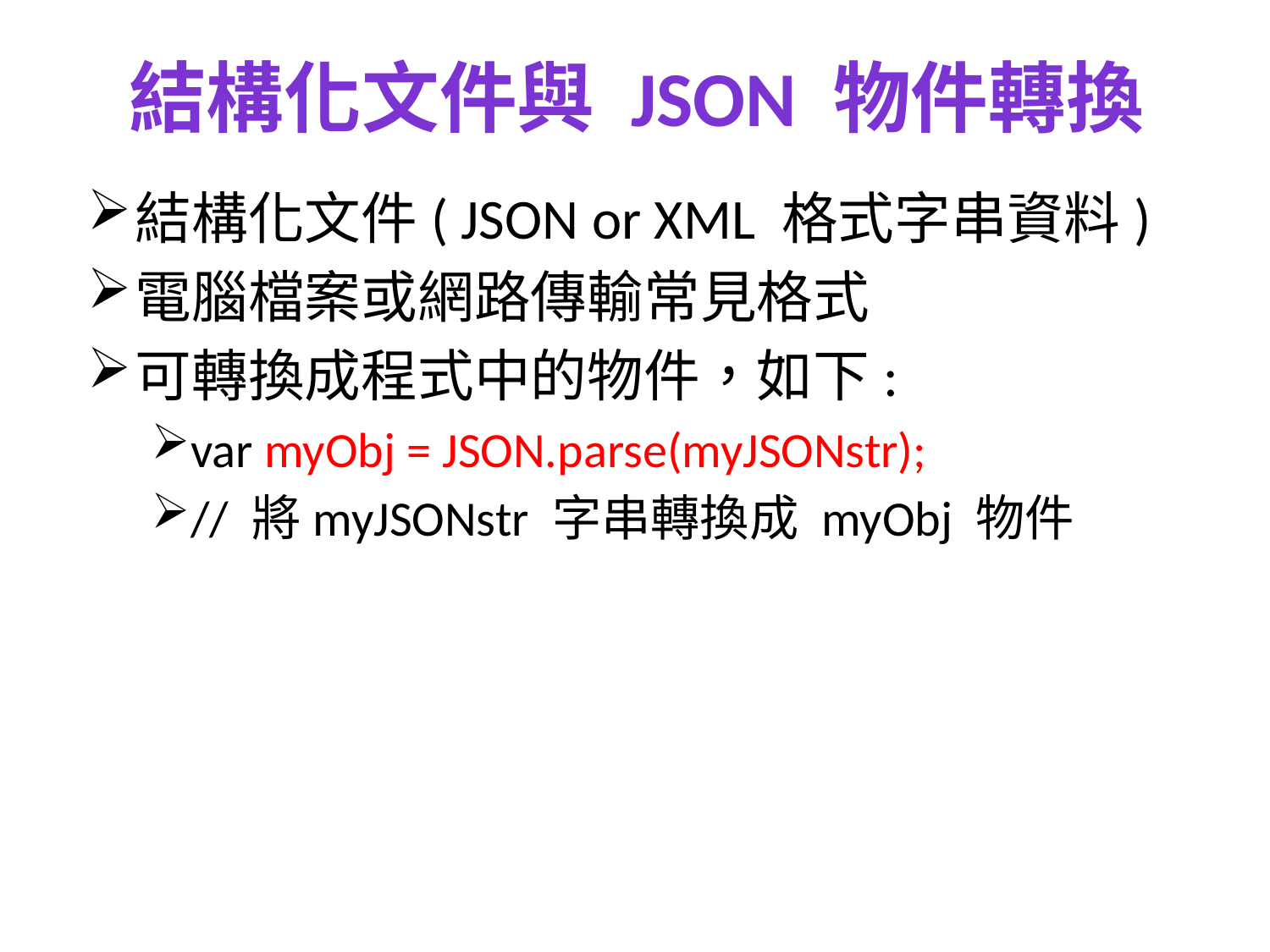

# 結構化文件與 JSON 物件轉換
結構化文件( JSON or XML 格式字串資料)
電腦檔案或網路傳輸常見格式
可轉換成程式中的物件，如下:
var myObj = JSON.parse(myJSONstr);
// 將myJSONstr 字串轉換成 myObj 物件